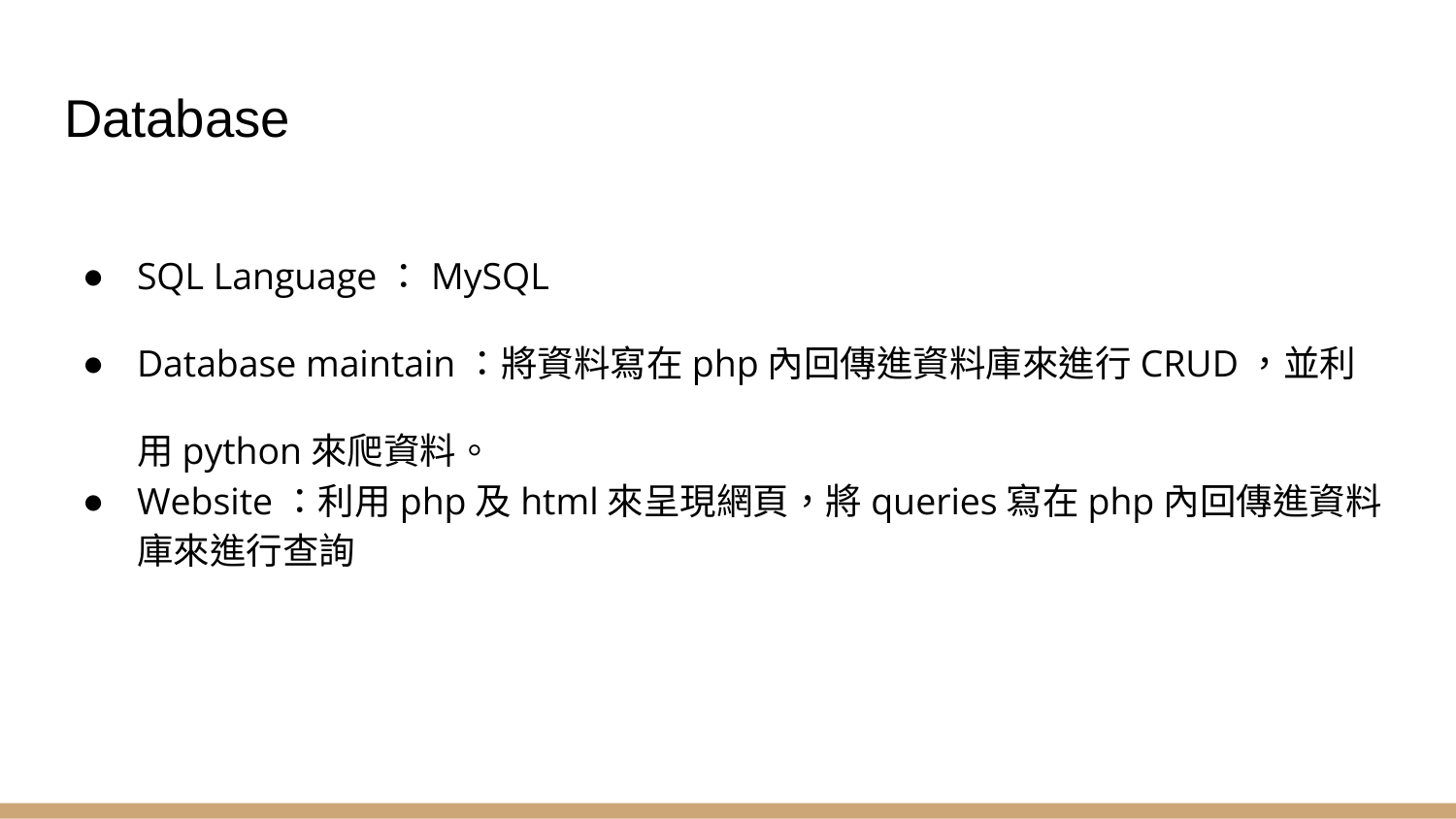

# Database
SQL Language：MySQL
Database maintain：將資料寫在php內回傳進資料庫來進行CRUD，並利用python來爬資料。
Website：利用php及html來呈現網頁，將queries寫在php內回傳進資料庫來進行查詢